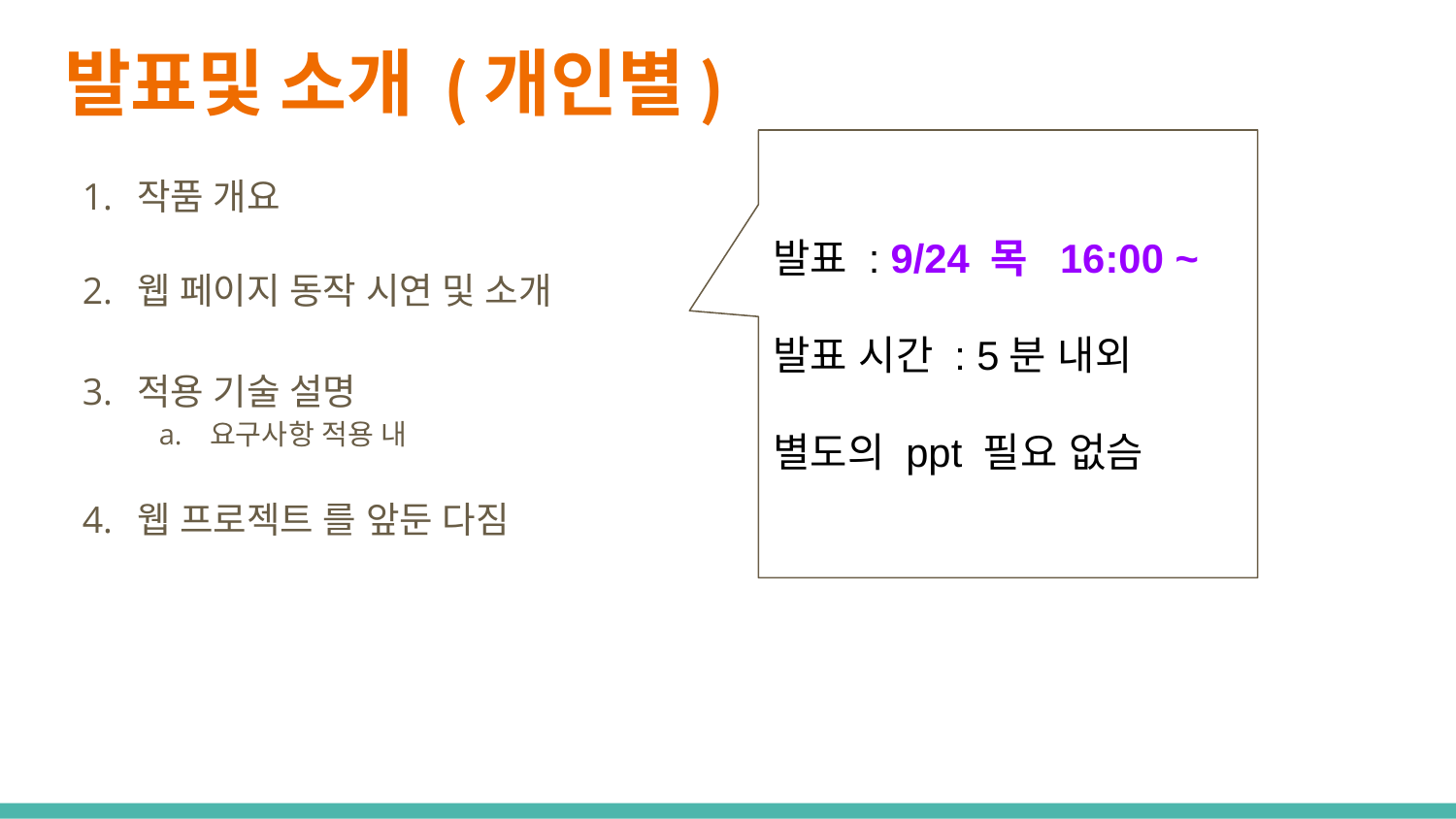

# 발표및 소개 (개인별)

발표 : 9/24 목  16:00 ~
발표 시간 : 5분 내외

별도의 ppt 필요 없슴

작품 개요
웹 페이지 동작 시연 및 소개
적용 기술 설명
요구사항 적용 내
웹 프로젝트 를 앞둔 다짐